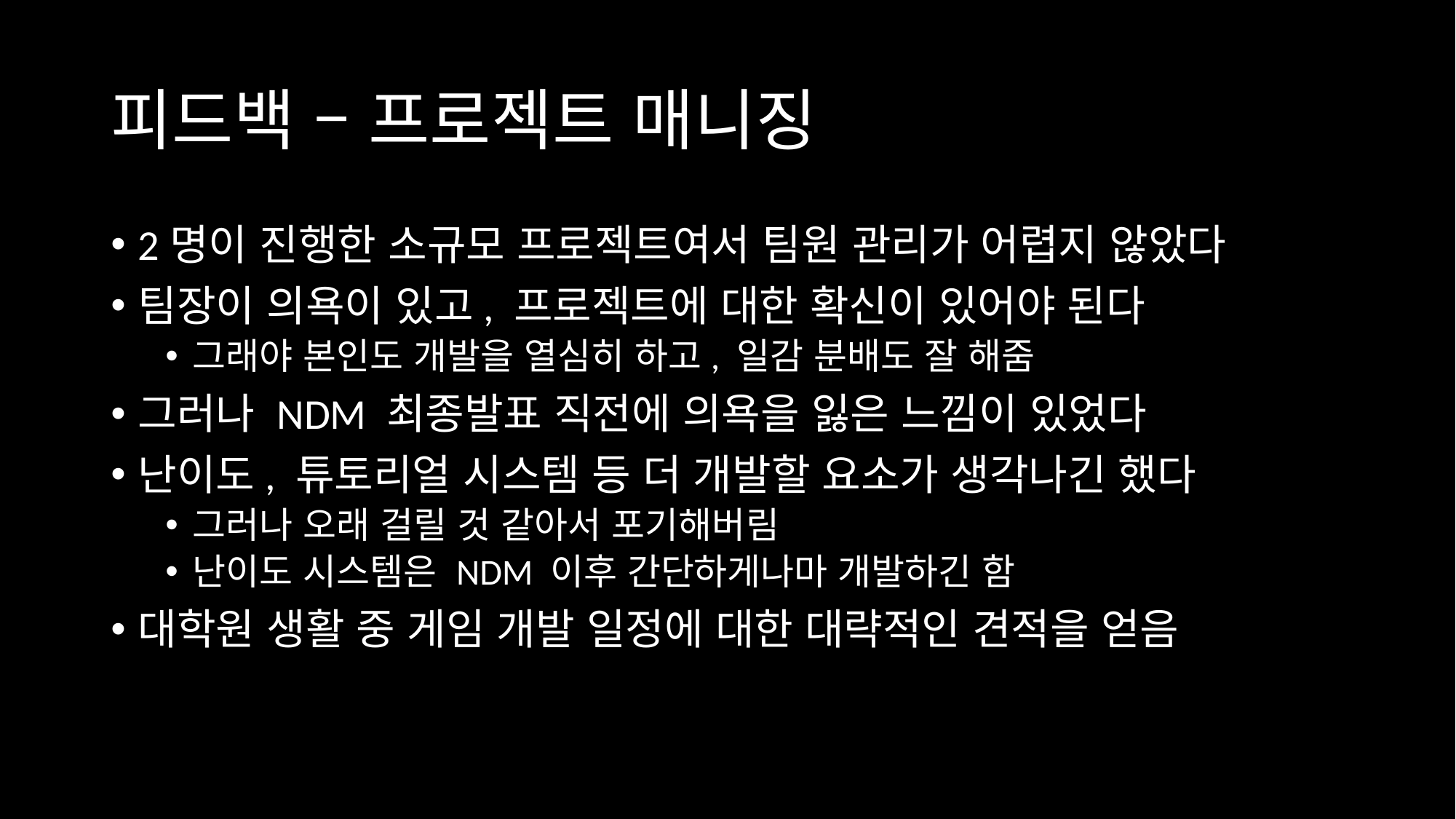

# 피드백 – 프로젝트 매니징
2명이 진행한 소규모 프로젝트여서 팀원 관리가 어렵지 않았다
팀장이 의욕이 있고, 프로젝트에 대한 확신이 있어야 된다
그래야 본인도 개발을 열심히 하고, 일감 분배도 잘 해줌
그러나 NDM 최종발표 직전에 의욕을 잃은 느낌이 있었다
난이도, 튜토리얼 시스템 등 더 개발할 요소가 생각나긴 했다
그러나 오래 걸릴 것 같아서 포기해버림
난이도 시스템은 NDM 이후 간단하게나마 개발하긴 함
대학원 생활 중 게임 개발 일정에 대한 대략적인 견적을 얻음